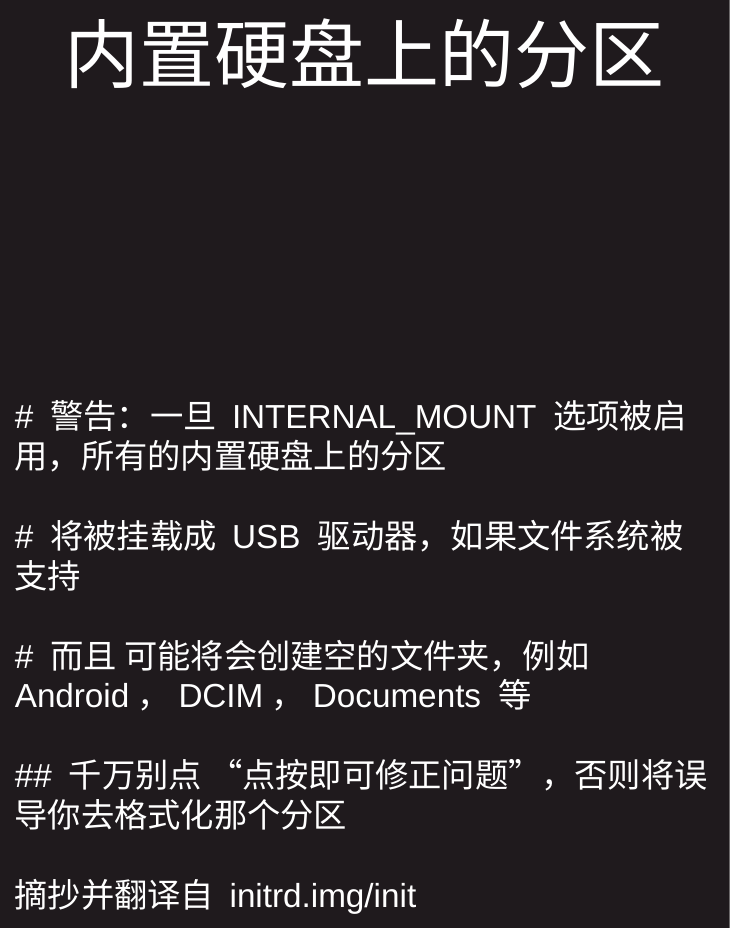

内置硬盘上的分区
# 警告：一旦 INTERNAL_MOUNT 选项被启用，所有的内置硬盘上的分区

# 将被挂载成 USB 驱动器，如果文件系统被支持

# 而且 可能将会创建空的文件夹，例如 Android，DCIM，Documents 等

## 千万别点 “点按即可修正问题”，否则将误导你去格式化那个分区

摘抄并翻译自 initrd.img/init